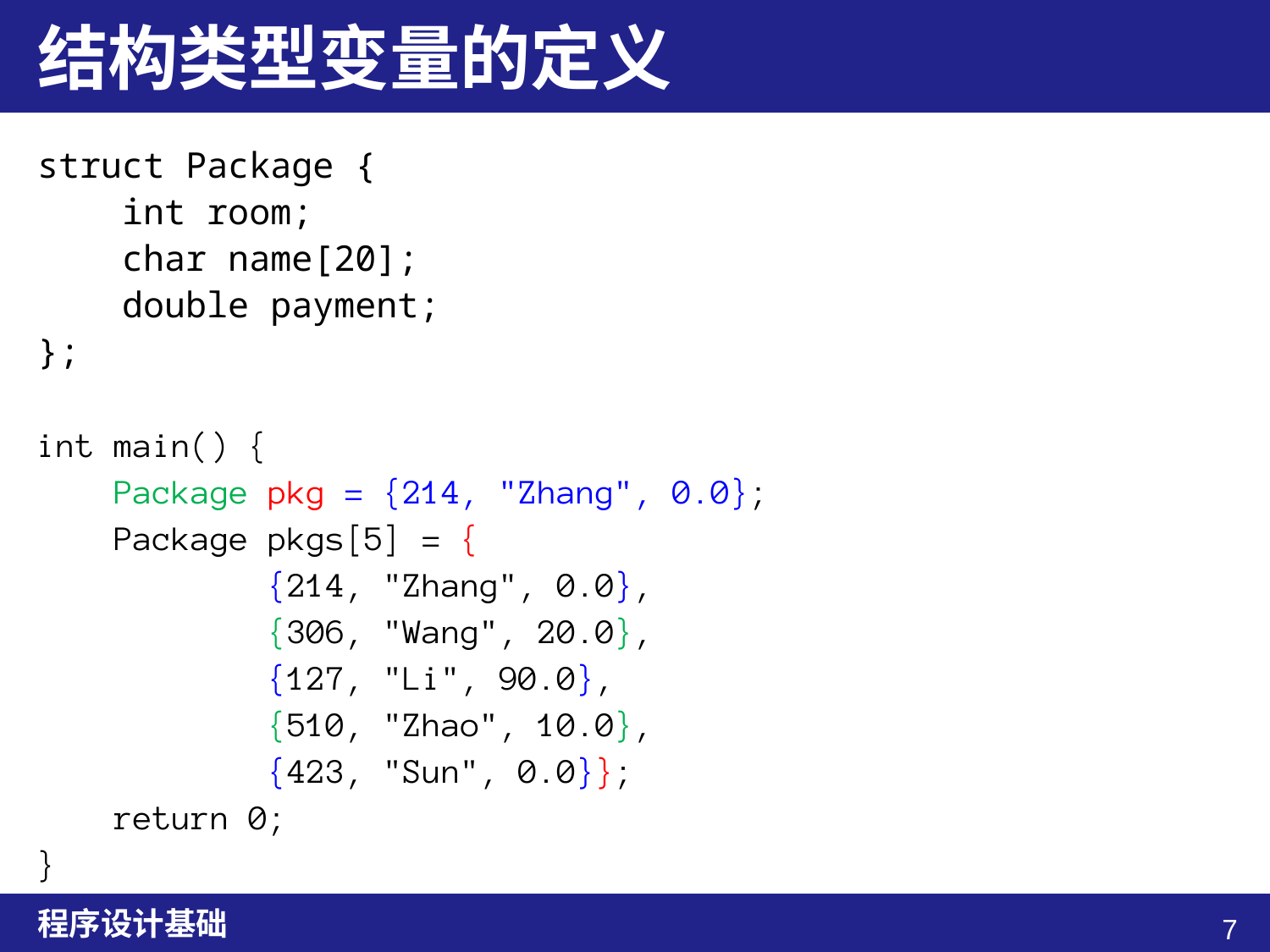

# 结构类型变量的定义
struct Package {
    int room;
    char name[20];
    double payment;
};

int main() {
    Package pkg = {214, "Zhang", 0.0};
    Package pkgs[5] = {
            {214, "Zhang", 0.0},
            {306, "Wang", 20.0},
            {127, "Li", 90.0},
            {510, "Zhao", 10.0},
            {423, "Sun", 0.0}};
    return 0;
}